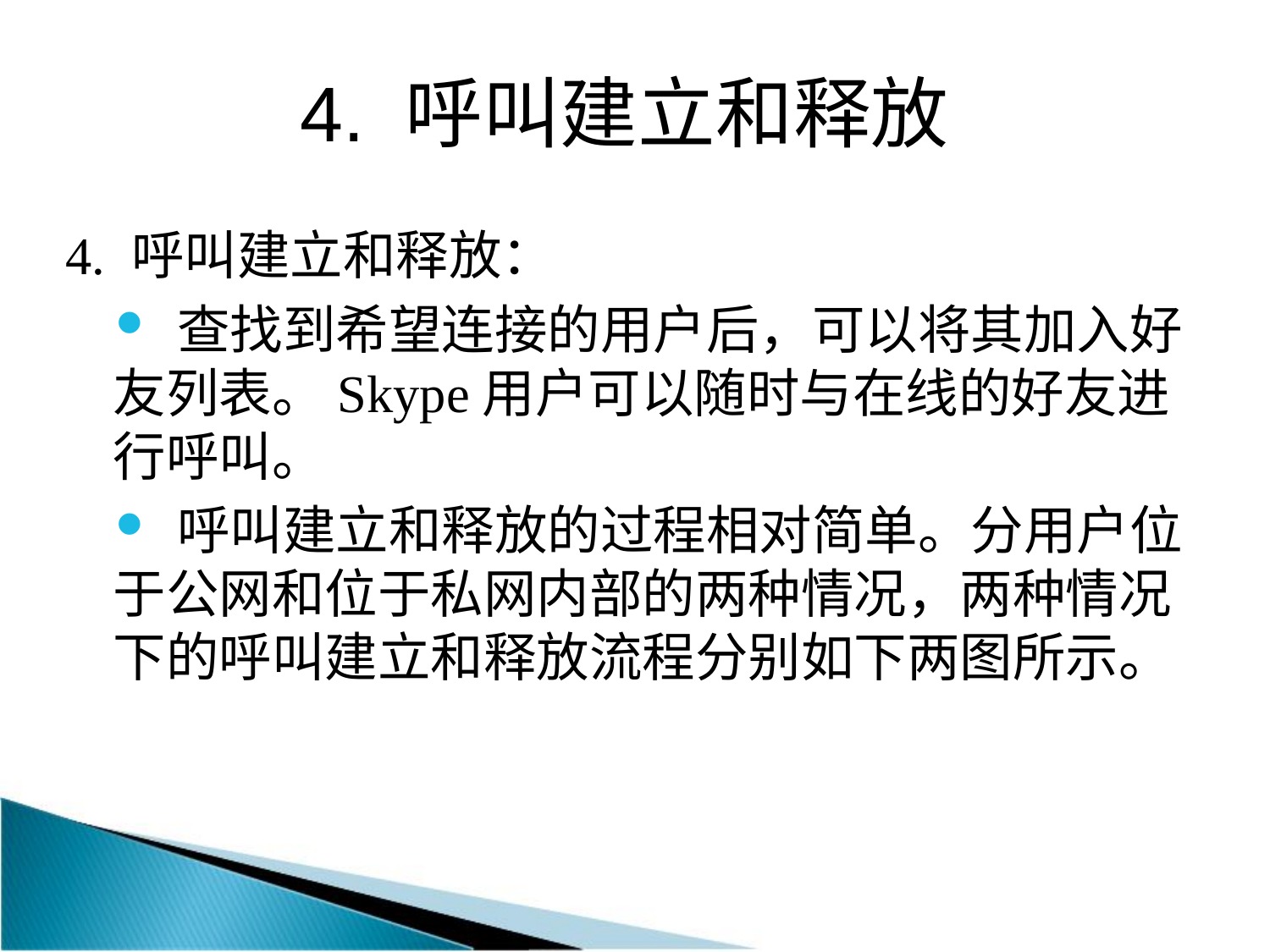

# 4. 呼叫建立和释放
4. 呼叫建立和释放：
 查找到希望连接的用户后，可以将其加入好友列表。Skype用户可以随时与在线的好友进行呼叫。
 呼叫建立和释放的过程相对简单。分用户位于公网和位于私网内部的两种情况，两种情况下的呼叫建立和释放流程分别如下两图所示。